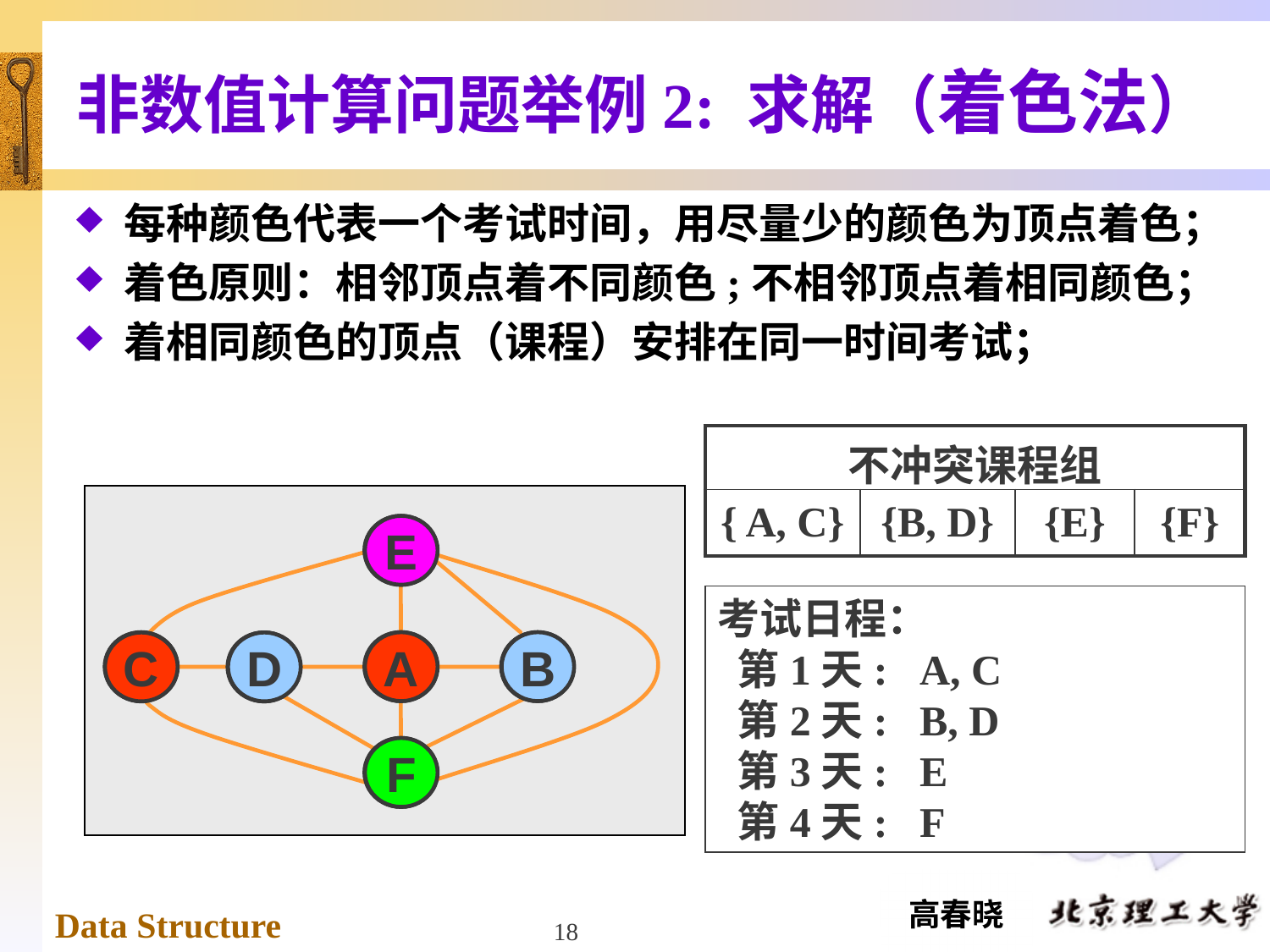

# 非数值计算问题举例2: 求解（着色法）
每种颜色代表一个考试时间，用尽量少的颜色为顶点着色；
着色原则：相邻顶点着不同颜色;不相邻顶点着相同颜色；
着相同颜色的顶点（课程）安排在同一时间考试；
| 不冲突课程组 |  |  |  |
| --- | --- | --- | --- |
| { A, C} | {B, D} | {E} | {F} |

E

C
A
B
D

F
E
考试日程：
 第1天:   A, C
 第2天:   B, D
 第3天:   E
 第4天:   F
A
B
C
D
F
18